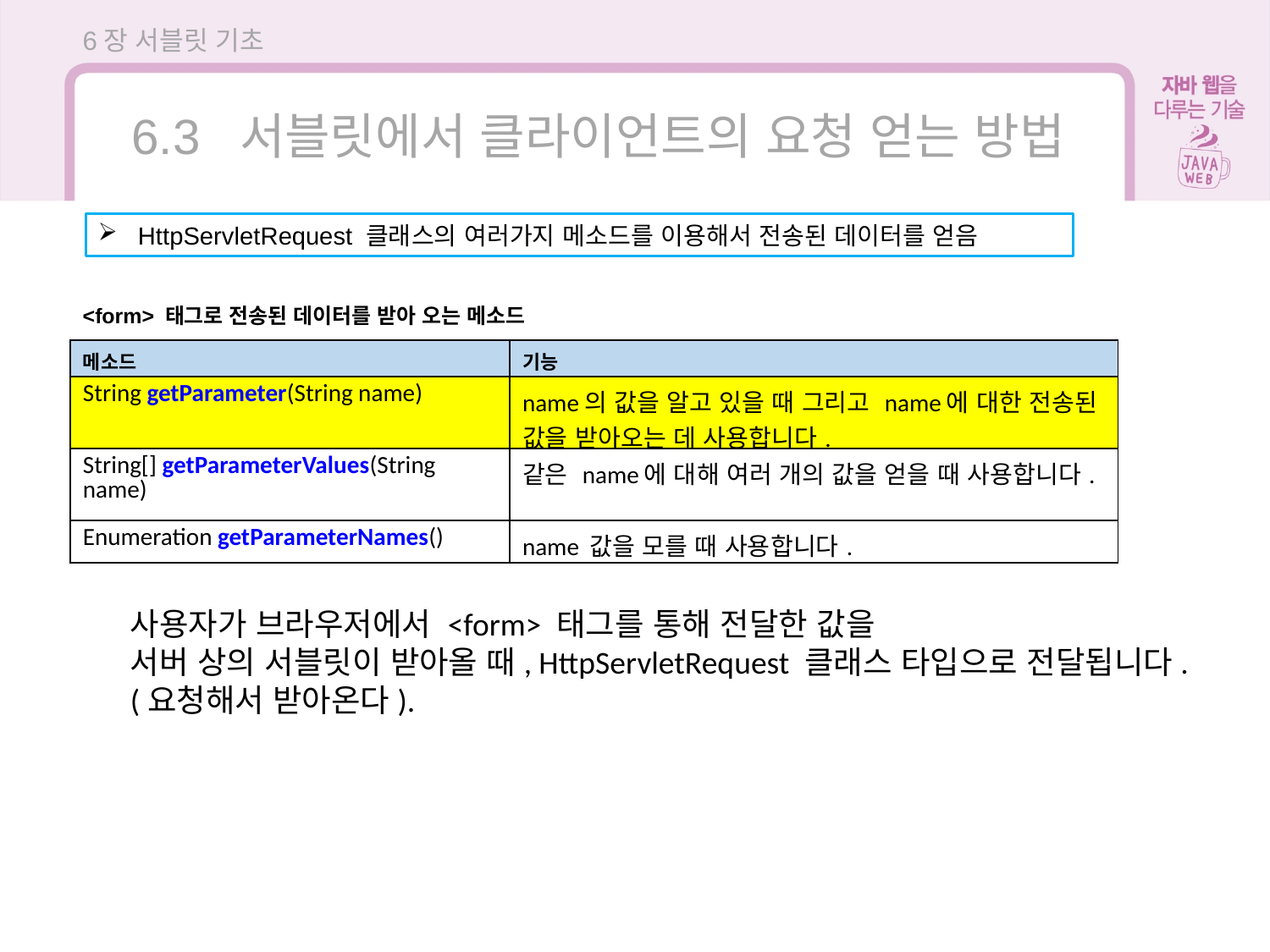

6장 서블릿 기초
6.3  서블릿에서 클라이언트의 요청 얻는 방법
HttpServletRequest 클래스의 여러가지 메소드를 이용해서 전송된 데이터를 얻음
<form> 태그로 전송된 데이터를 받아 오는 메소드
| 메소드 | 기능 |
| --- | --- |
| String getParameter(String name) | name의 값을 알고 있을 때 그리고 name에 대한 전송된 값을 받아오는 데 사용합니다. |
| String[] getParameterValues(String name) | 같은 name에 대해 여러 개의 값을 얻을 때 사용합니다. |
| Enumeration getParameterNames() | name 값을 모를 때 사용합니다. |
사용자가 브라우저에서 <form> 태그를 통해 전달한 값을
서버 상의 서블릿이 받아올 때, HttpServletRequest 클래스 타입으로 전달됩니다.
(요청해서 받아온다).